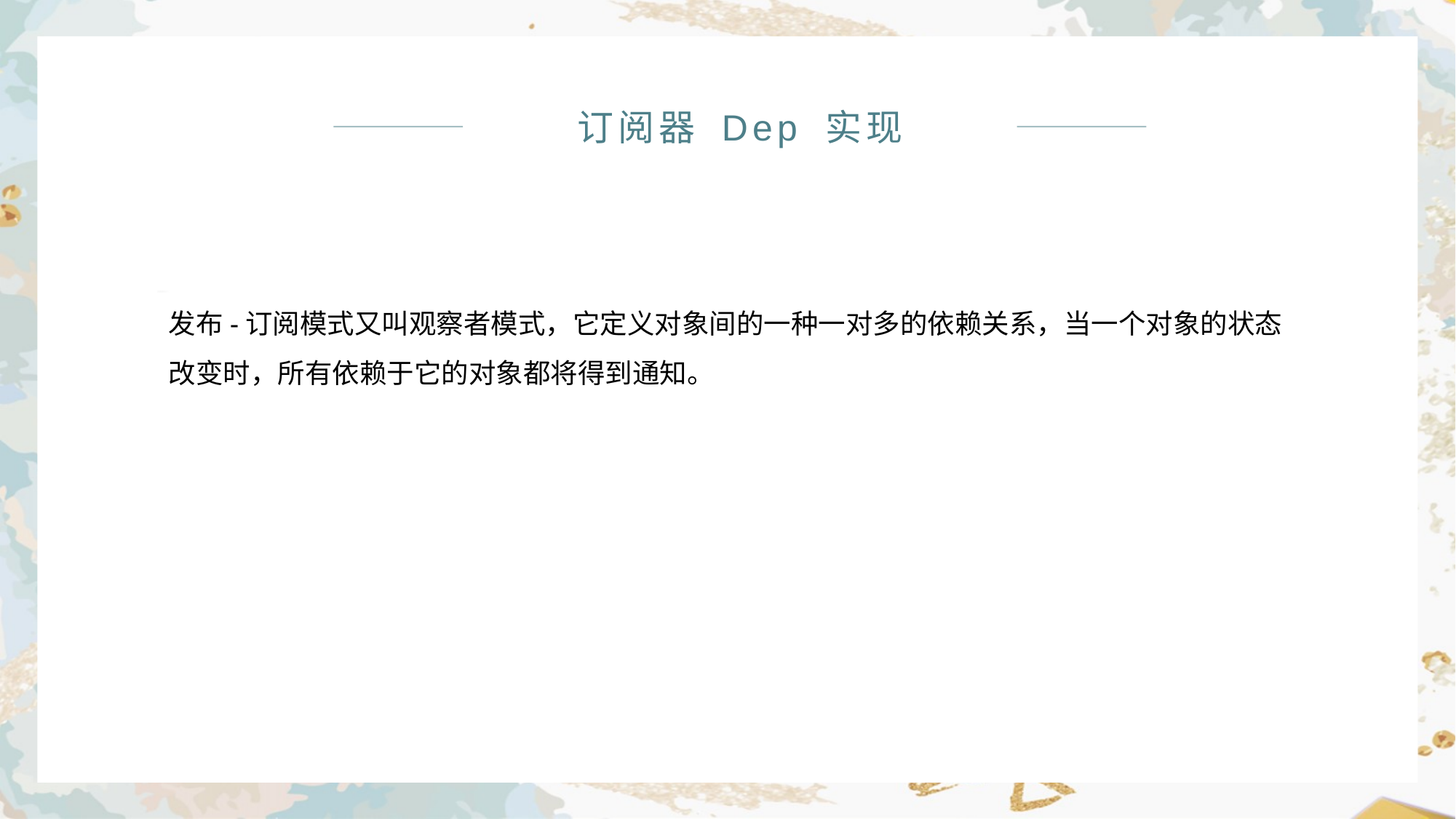

订阅器 Dep 实现
发布-订阅模式又叫观察者模式，它定义对象间的一种一对多的依赖关系，当一个对象的状态改变时，所有依赖于它的对象都将得到通知。